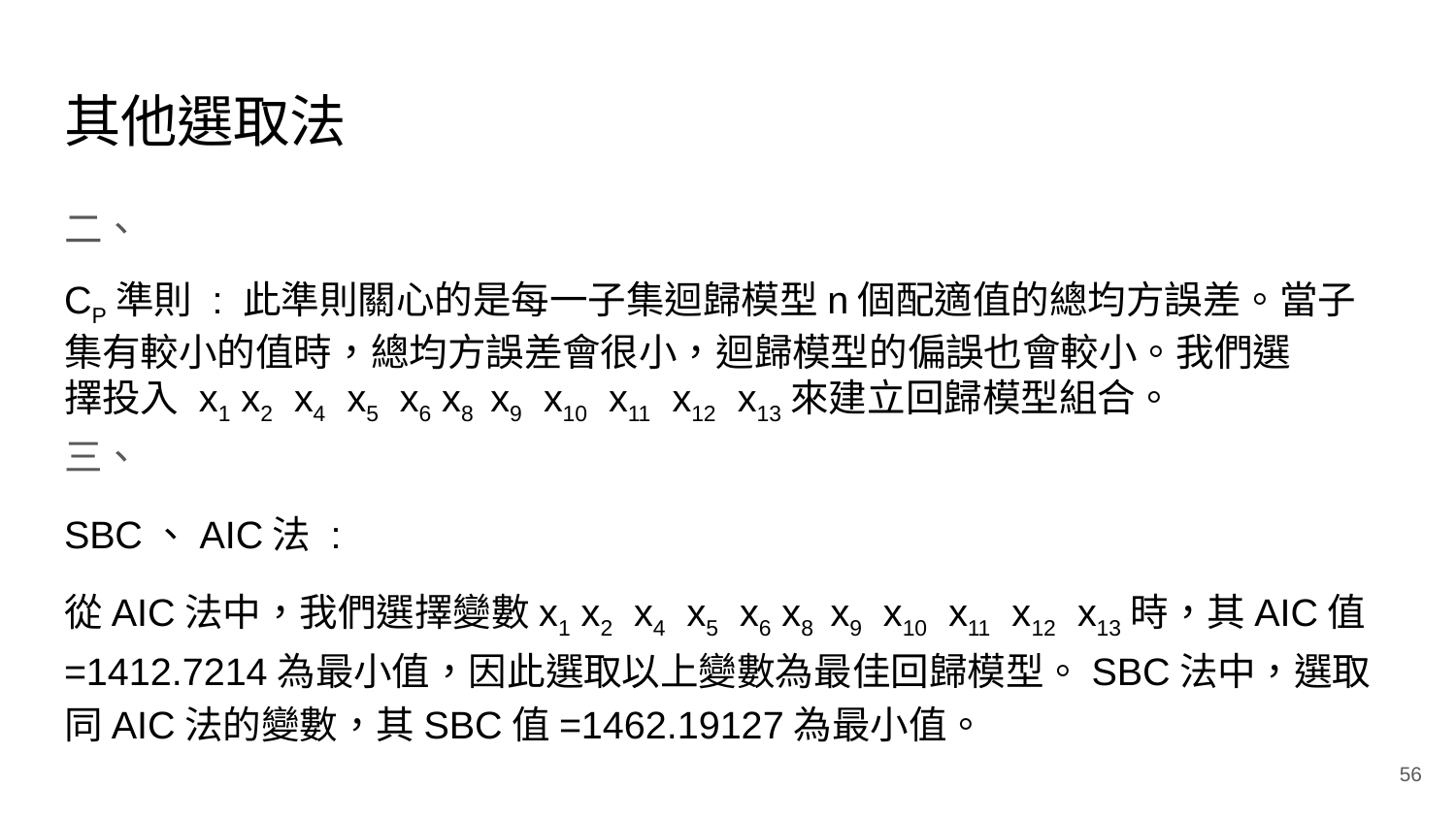

# 其他選取法
二、
CP準則 : 此準則關心的是每一子集迴歸模型n個配適值的總均方誤差。當子集有較小的𝐶𝑃值時，總均方誤差會很小，迴歸模型的偏誤也會較小。我們選擇投入 x1 x2  x4  x5  x6 x8  x9  x10  x11  x12  x13來建立回歸模型組合。
三、
SBC、AIC法 :
從AIC法中，我們選擇變數x1 x2  x4  x5  x6 x8  x9  x10  x11  x12  x13時，其AIC值=1412.7214為最小值，因此選取以上變數為最佳回歸模型。SBC法中，選取同AIC法的變數，其SBC值=1462.19127為最小值。
56